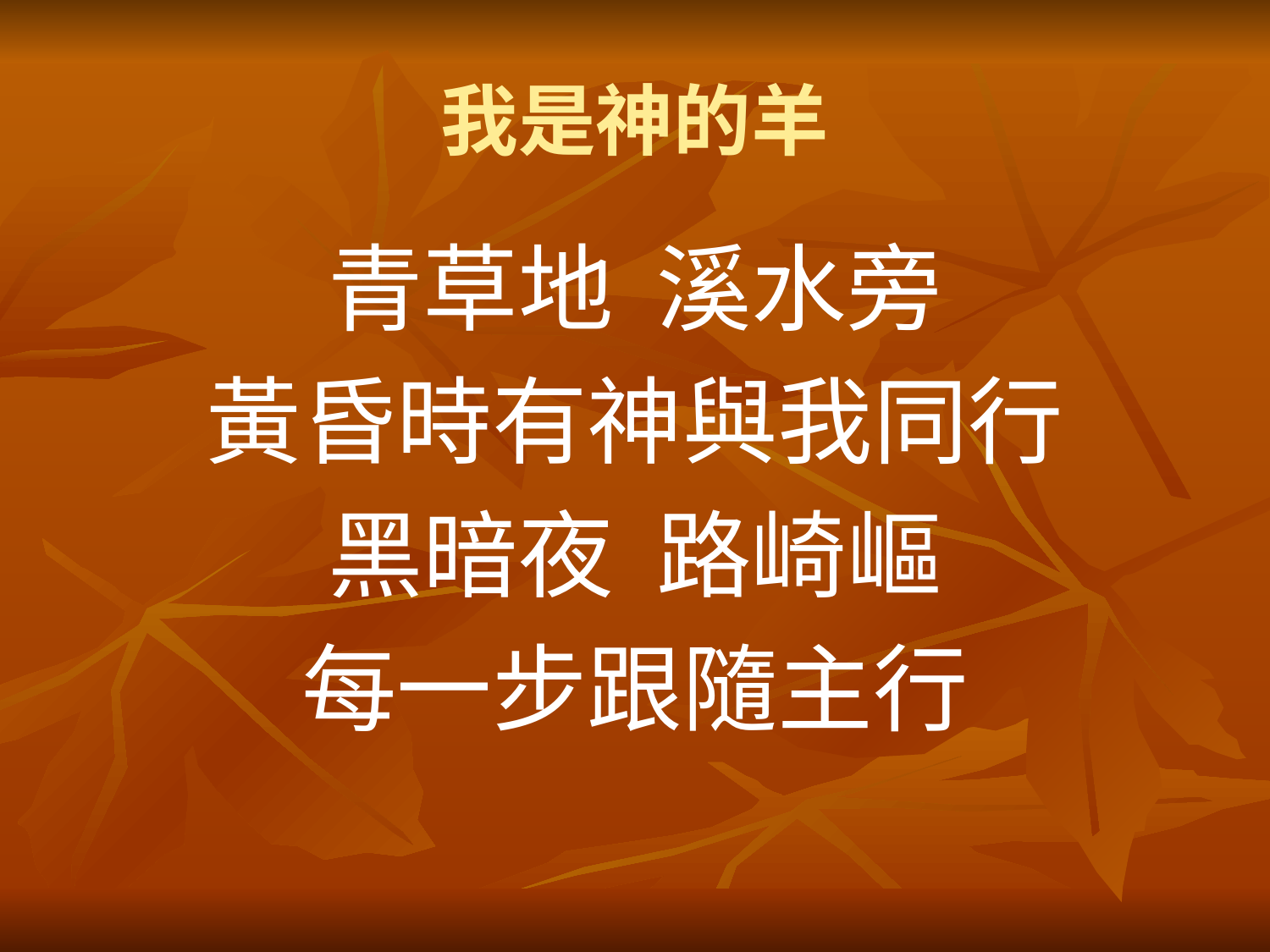

# 我是神的羊
青草地  溪水旁
黃昏時有神與我同行
黑暗夜  路崎嶇
每一步跟隨主行